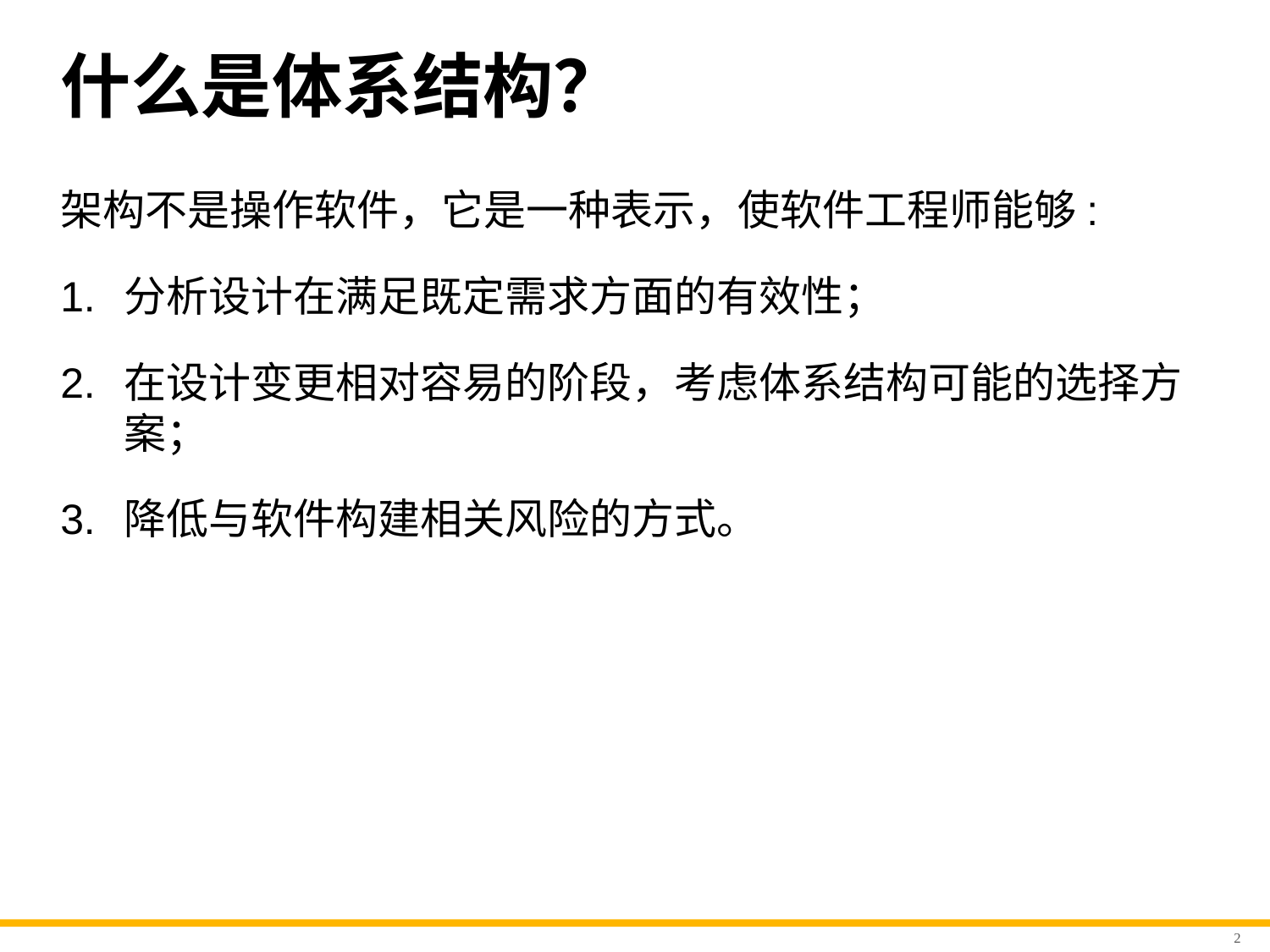

# 什么是体系结构？
架构不是操作软件，它是一种表示，使软件工程师能够:
分析设计在满足既定需求方面的有效性；
在设计变更相对容易的阶段，考虑体系结构可能的选择方案；
降低与软件构建相关风险的方式。
2